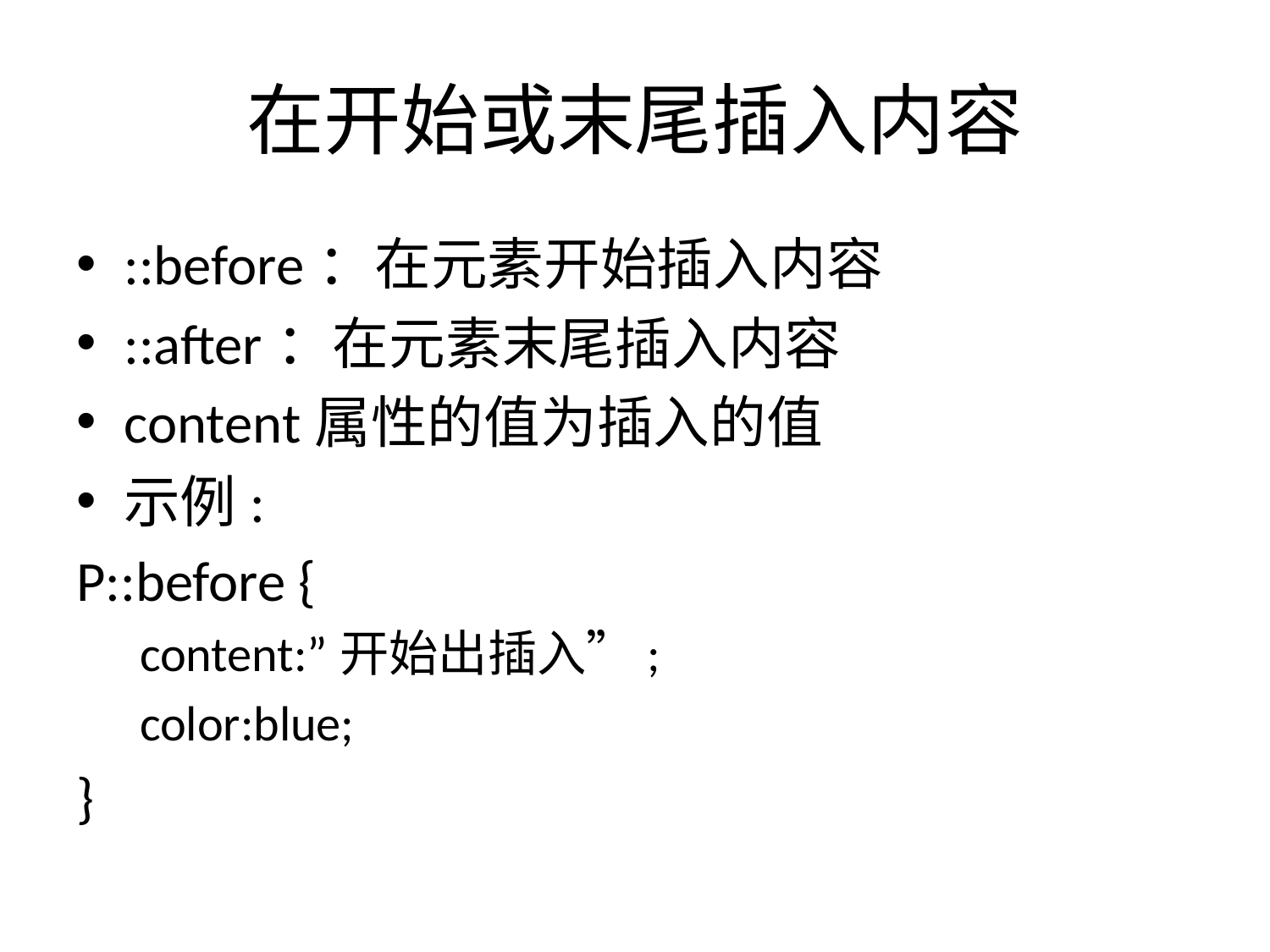

# 在开始或末尾插入内容
::before：在元素开始插入内容
::after：在元素末尾插入内容
content属性的值为插入的值
示例:
P::before {
content:”开始出插入”;
color:blue;
}